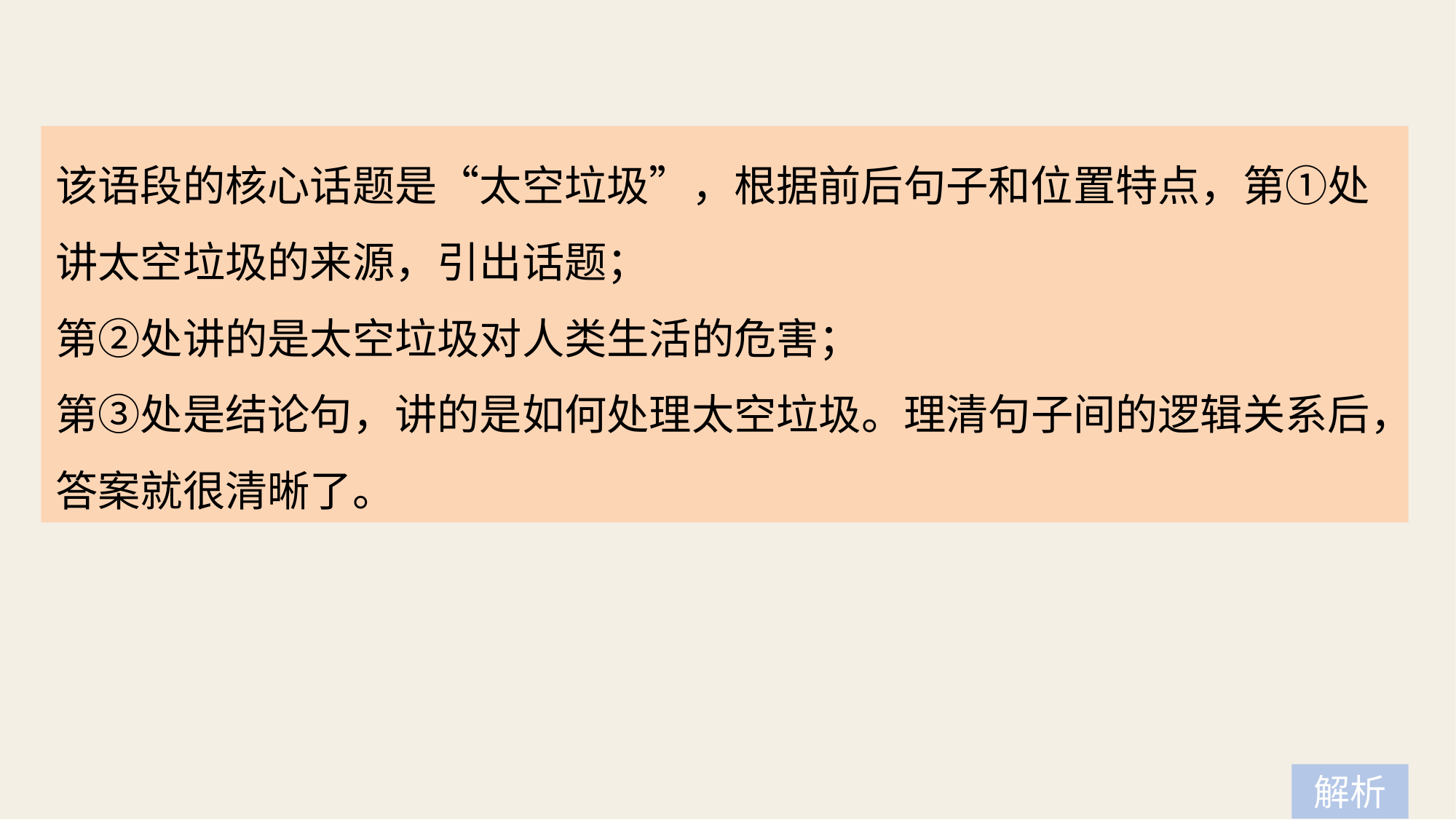

该语段的核心话题是“太空垃圾”，根据前后句子和位置特点，第①处讲太空垃圾的来源，引出话题；
第②处讲的是太空垃圾对人类生活的危害；
第③处是结论句，讲的是如何处理太空垃圾。理清句子间的逻辑关系后，答案就很清晰了。
解析